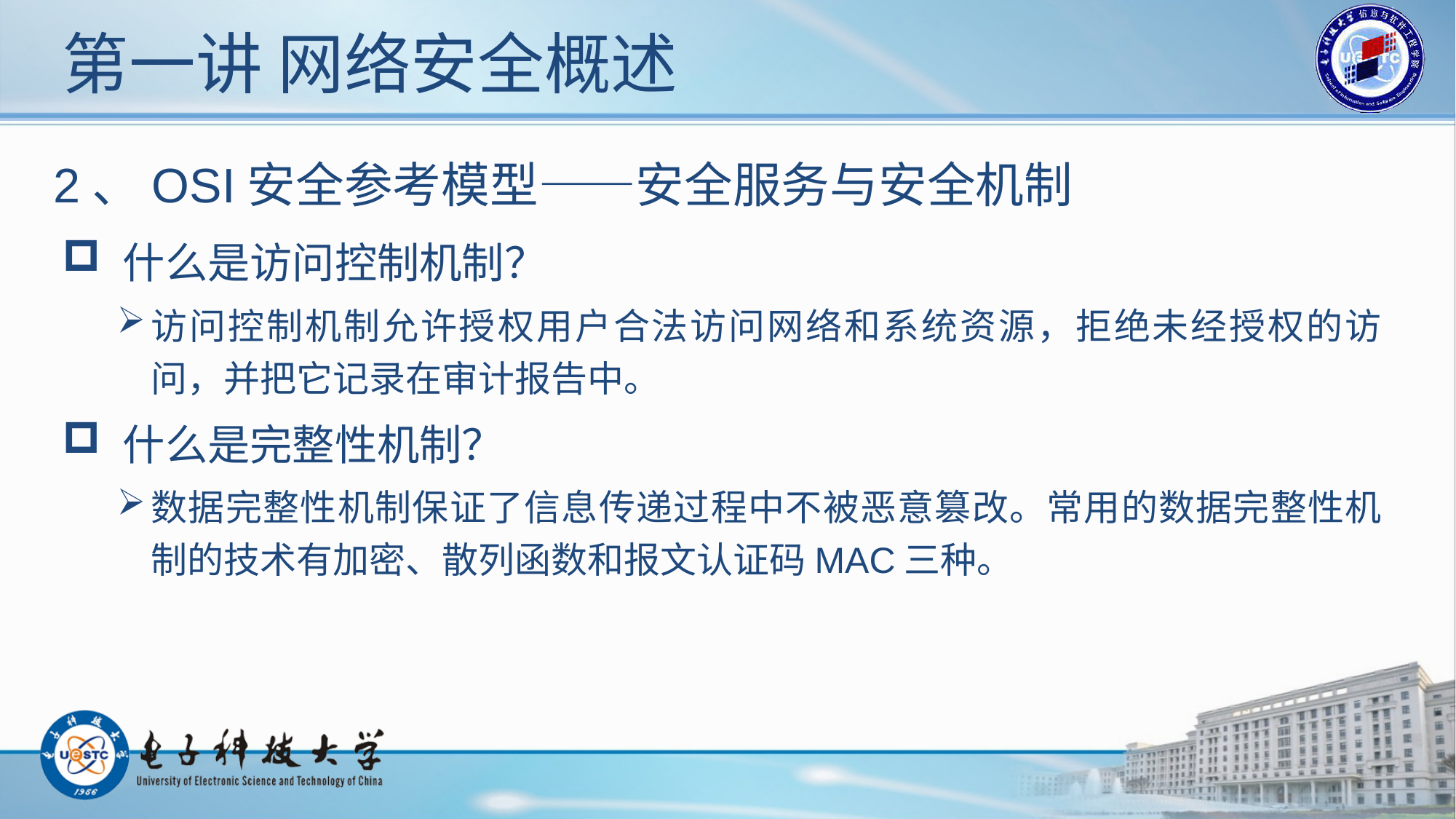

# 第一讲 网络安全概述
2、OSI安全参考模型——安全服务与安全机制
 什么是访问控制机制？
访问控制机制允许授权用户合法访问网络和系统资源，拒绝未经授权的访问，并把它记录在审计报告中。
 什么是完整性机制？
数据完整性机制保证了信息传递过程中不被恶意篡改。常用的数据完整性机制的技术有加密、散列函数和报文认证码MAC三种。